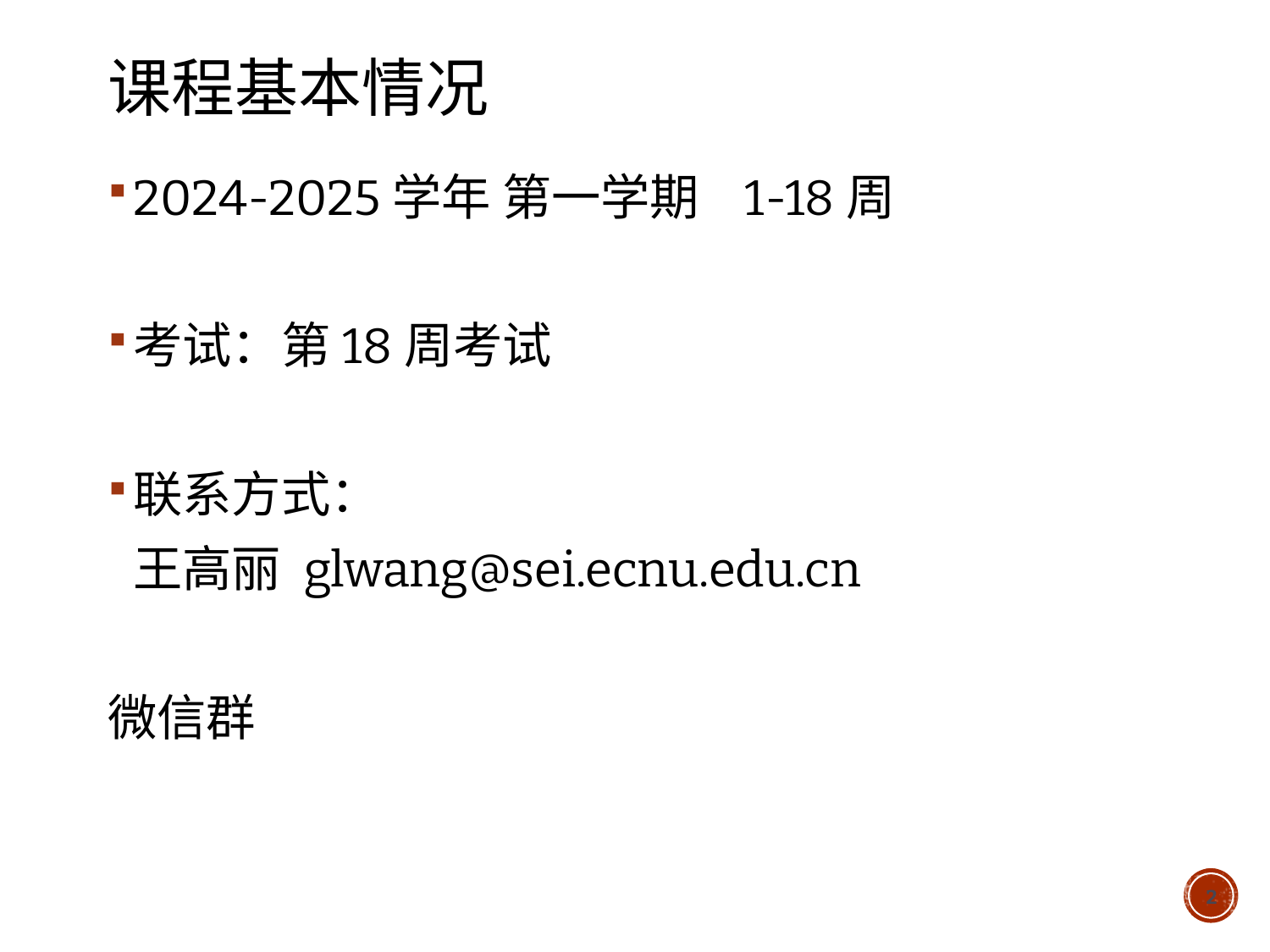

# 课程基本情况
2024-2025学年 第一学期   1-18周

考试：第18周考试

联系方式：
	王高丽 glwang@sei.ecnu.edu.cn

微信群
2